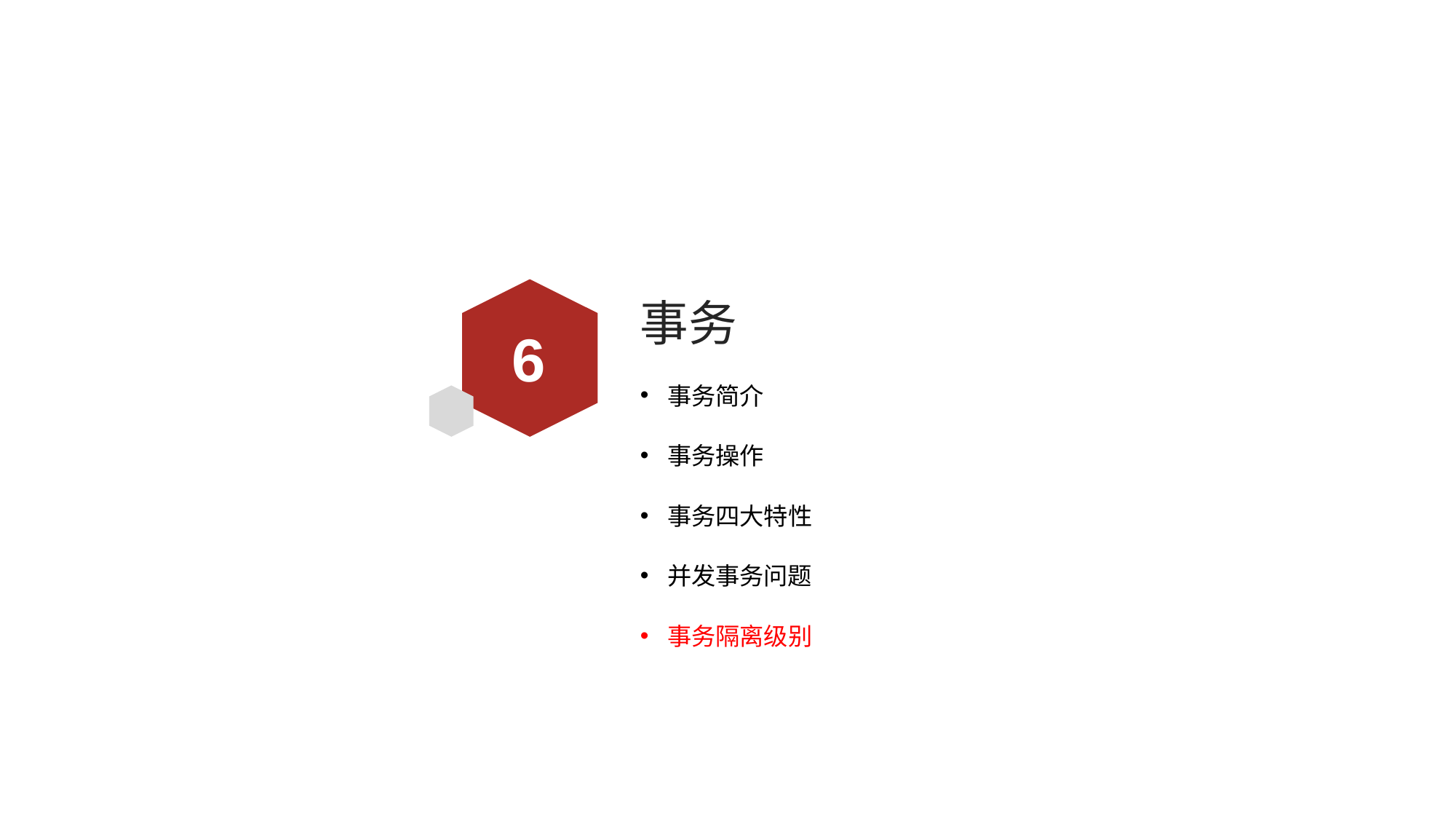

# 事务
6
事务简介

事务操作

事务四大特性

并发事务问题

事务隔离级别